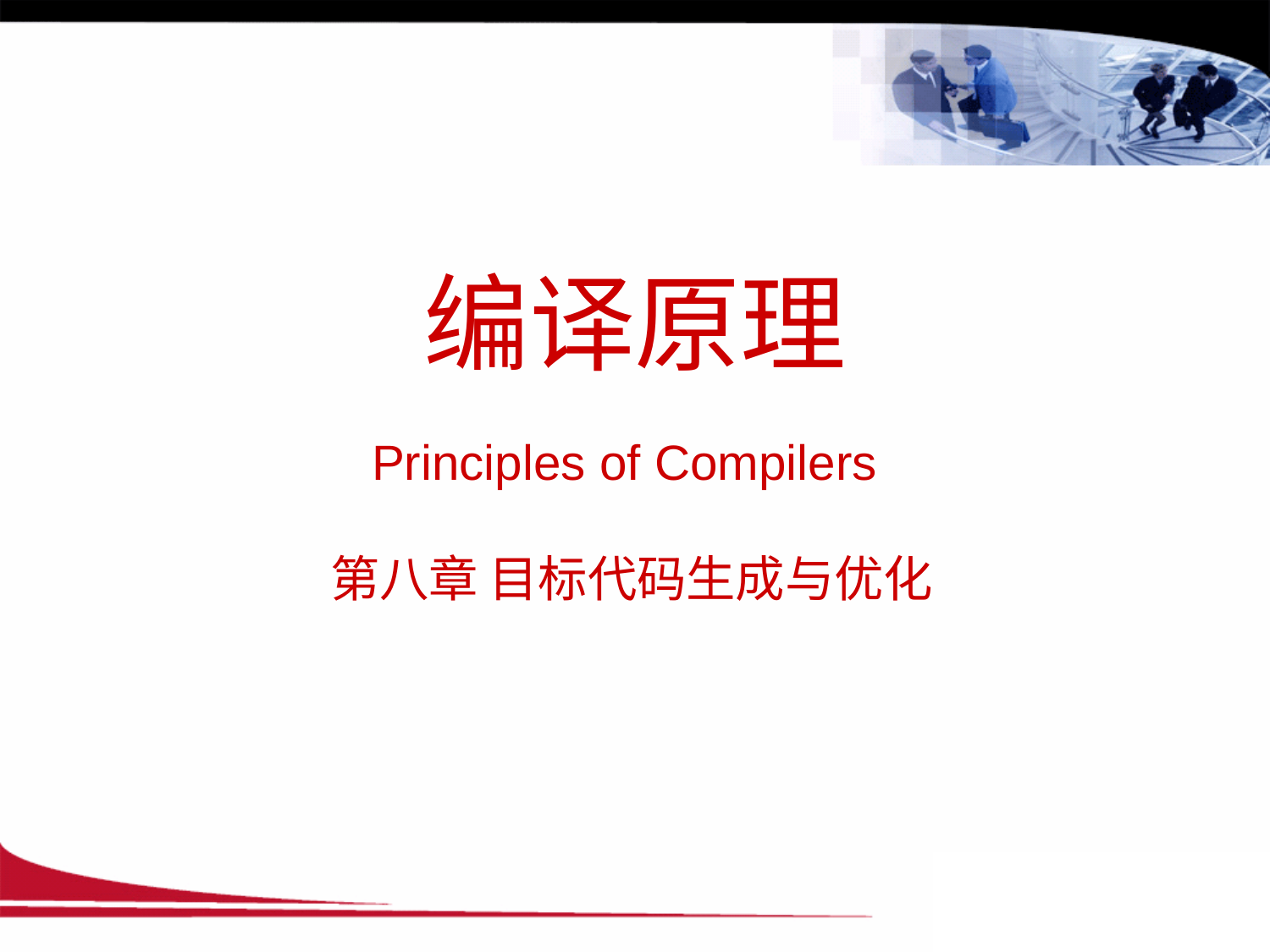

# 编译原理
Principles of Compilers
第八章 目标代码生成与优化